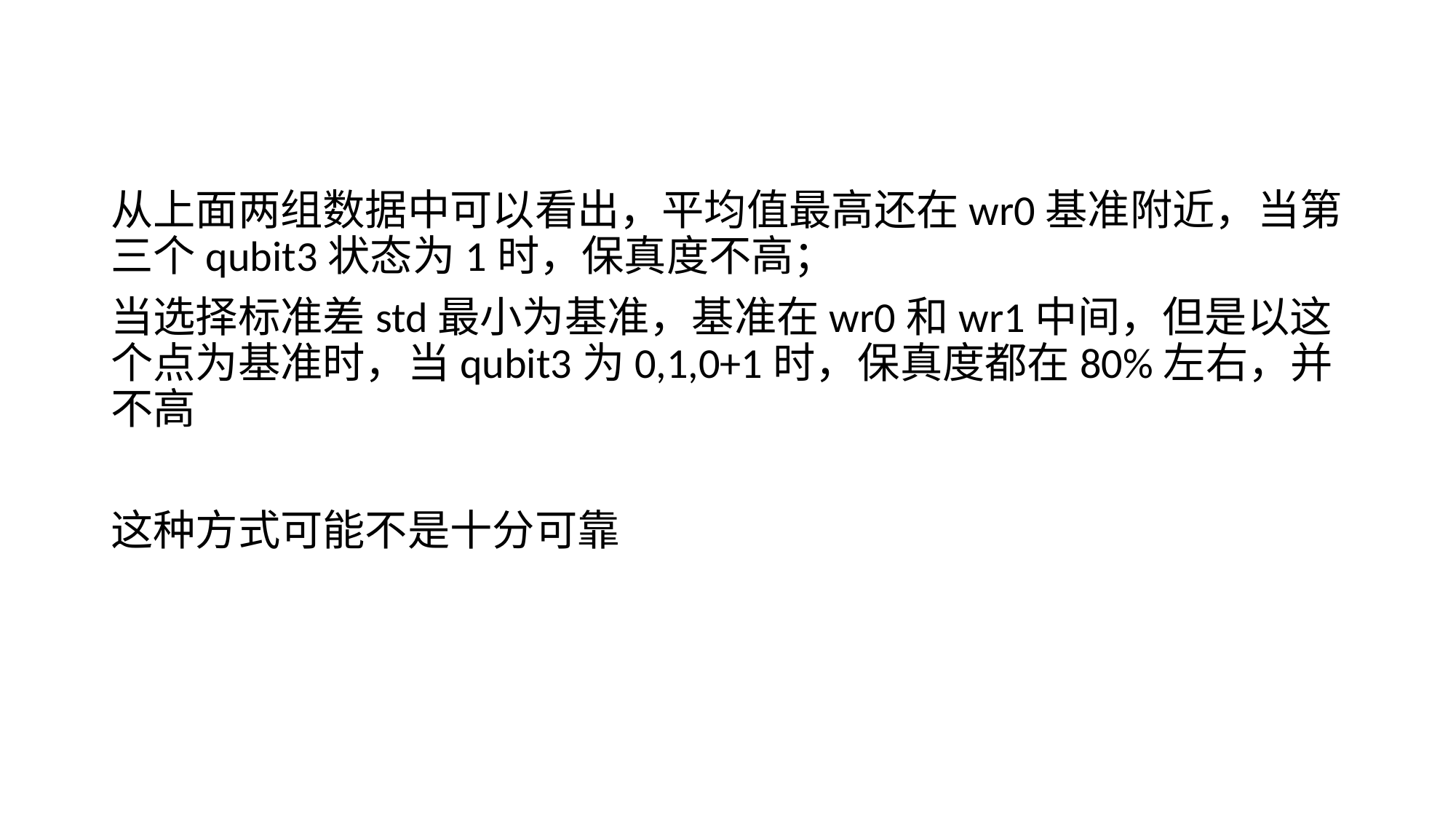

从上面两组数据中可以看出，平均值最高还在wr0基准附近，当第三个qubit3状态为1时，保真度不高；
当选择标准差std最小为基准，基准在wr0和wr1中间，但是以这个点为基准时，当qubit3为0,1,0+1时，保真度都在80%左右，并不高

这种方式可能不是十分可靠